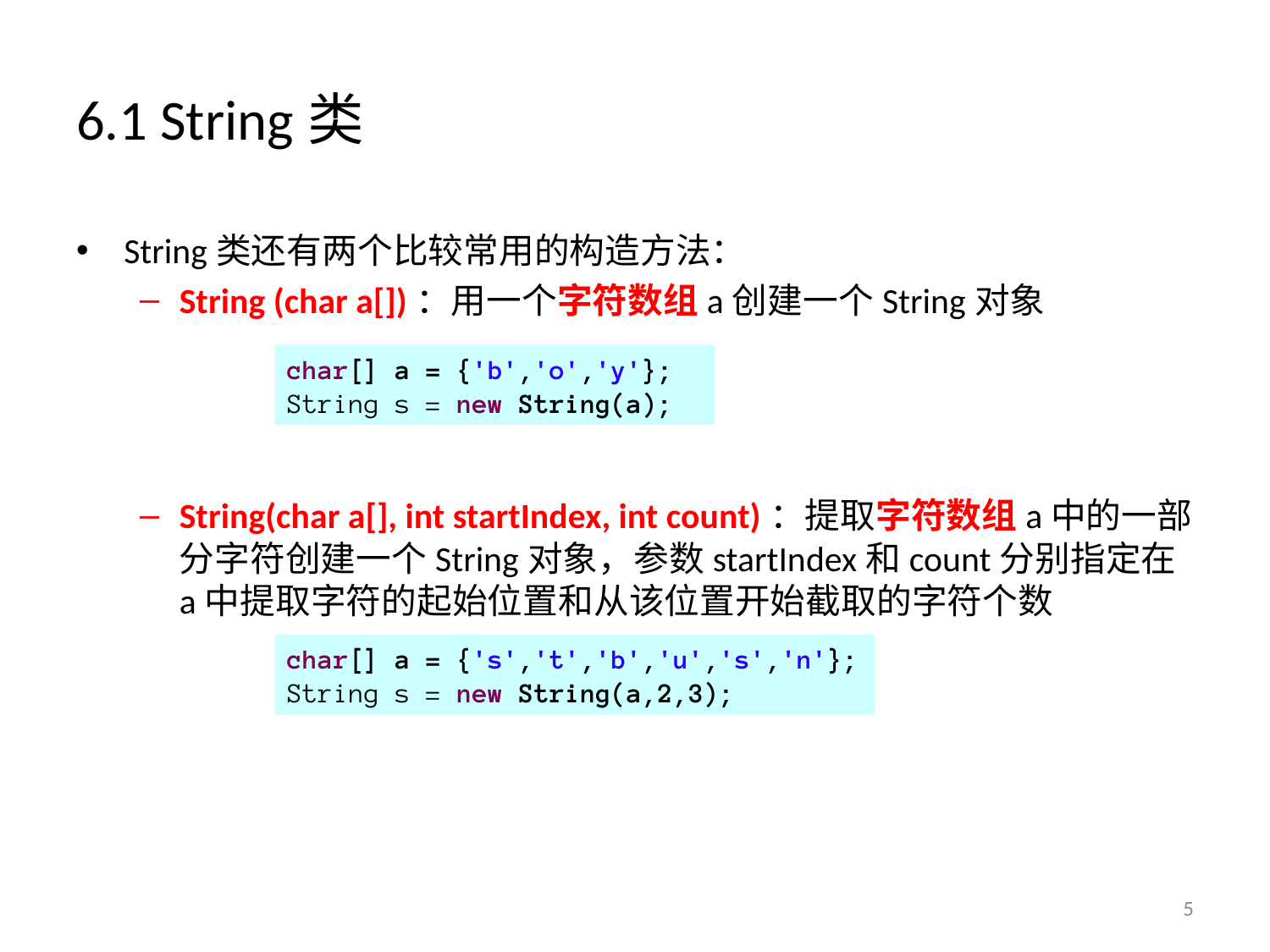

# 6.1 String类
String类还有两个比较常用的构造方法：
String (char a[])：用一个字符数组a创建一个String对象

String(char a[], int startIndex, int count)：提取字符数组a中的一部分字符创建一个String对象，参数startIndex和count分别指定在a中提取字符的起始位置和从该位置开始截取的字符个数
char[] a = {'b','o','y'};
String s = new String(a);
char[] a = {'s','t','b','u','s','n'};
String s = new String(a,2,3);
5